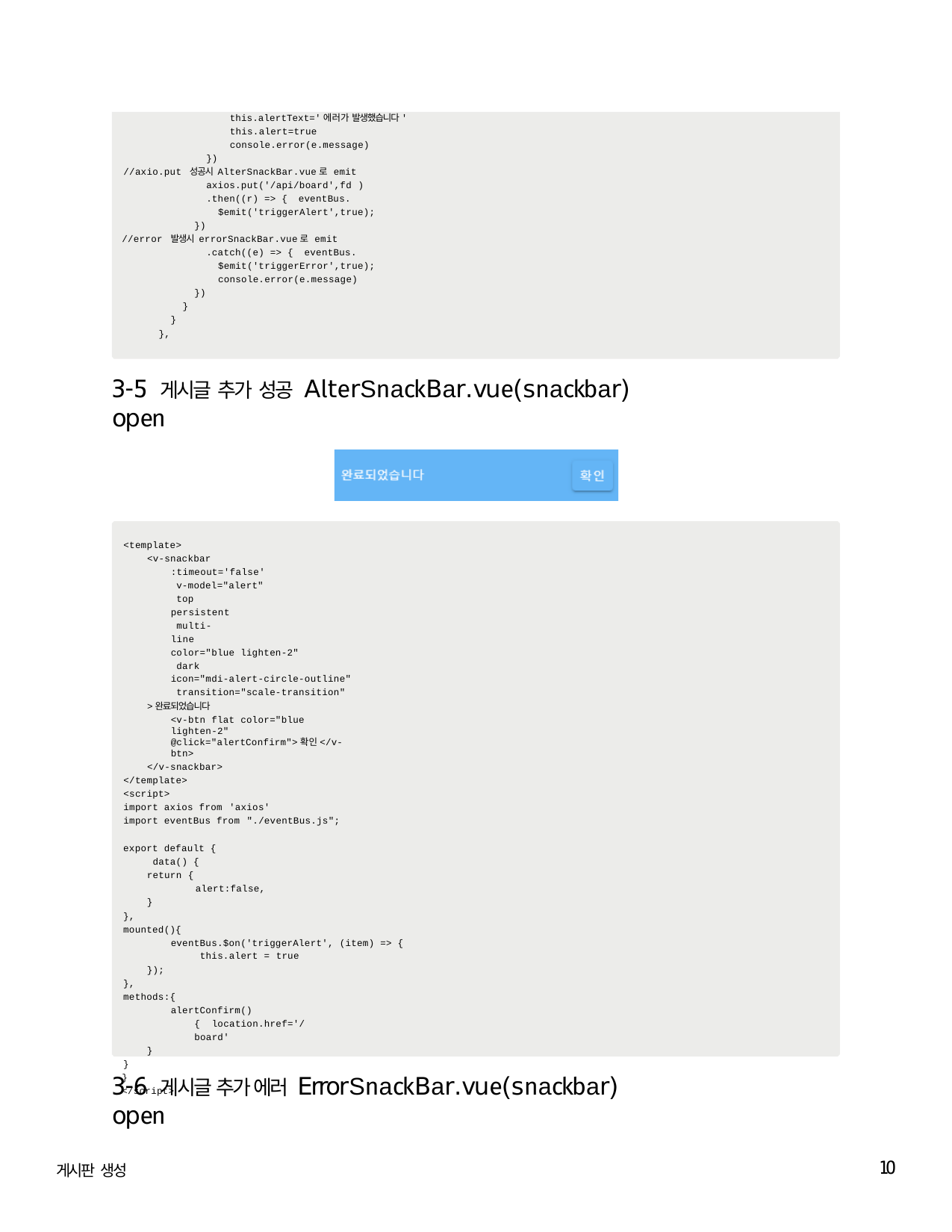

this.alertText='에러가 발생했습니다'  this.alert=true  console.error(e.message)
})
//axio.put 성공시 AlterSnackBar.vue로 emit
axios.put('/api/board',fd )
.then((r) => {  eventBus.$emit('triggerAlert',true);
})
//error 발생시 errorSnackBar.vue로 emit
.catch((e) => {  eventBus.$emit('triggerError',true);  console.error(e.message)
})
}
}
},

3-5 게시글 추가 성공 AlterSnackBar.vue(snackbar) open

<template>
<v-snackbar
:timeout='false'  v-model="alert"  top
persistent  multi-line
color="blue lighten-2"  dark
icon="mdi-alert-circle-outline"  transition="scale-transition"
>완료되었습니다
<v-btn flat color="blue lighten-2" @click="alertConfirm">확인</v-btn>
</v-snackbar>
</template>
<script>
import axios from 'axios'
import eventBus from "./eventBus.js";

export default {  data() {
return {
alert:false,
}
},
mounted(){
eventBus.$on('triggerAlert', (item) => {  this.alert = true
});
},
methods:{
alertConfirm(){  location.href='/board'
}
}
}
</script>
3-6 게시글 추가 에러 ErrorSnackBar.vue(snackbar) open
10
게시판 생성